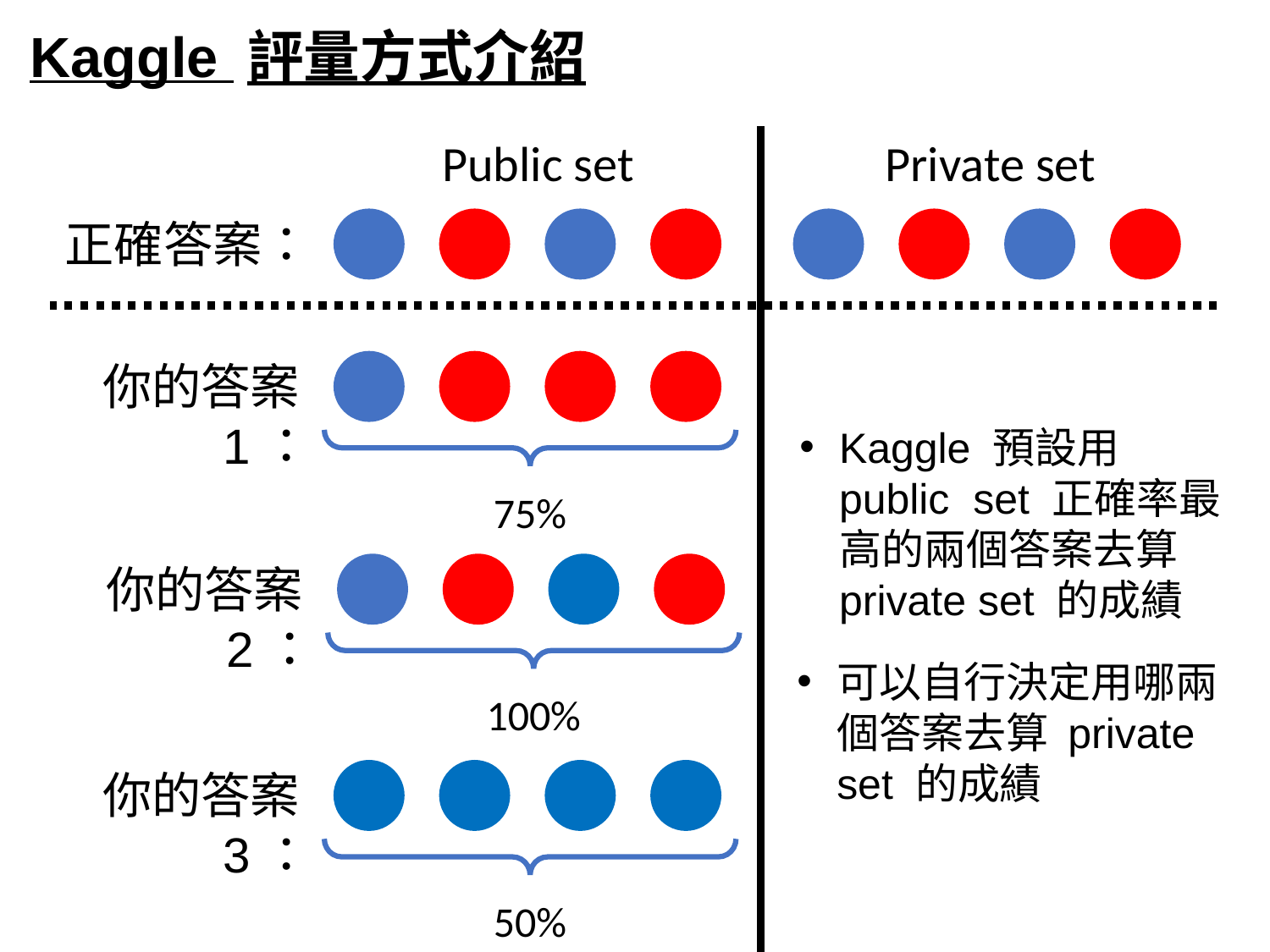

Kaggle 評量方式介紹
Public set
Private set
正確答案：

你的答案1：

Kaggle 預設用 public  set 正確率最高的兩個答案去算 private set 的成績

75%
你的答案2：

可以自行決定用哪兩個答案去算 private set 的成績

100%
你的答案3：

50%